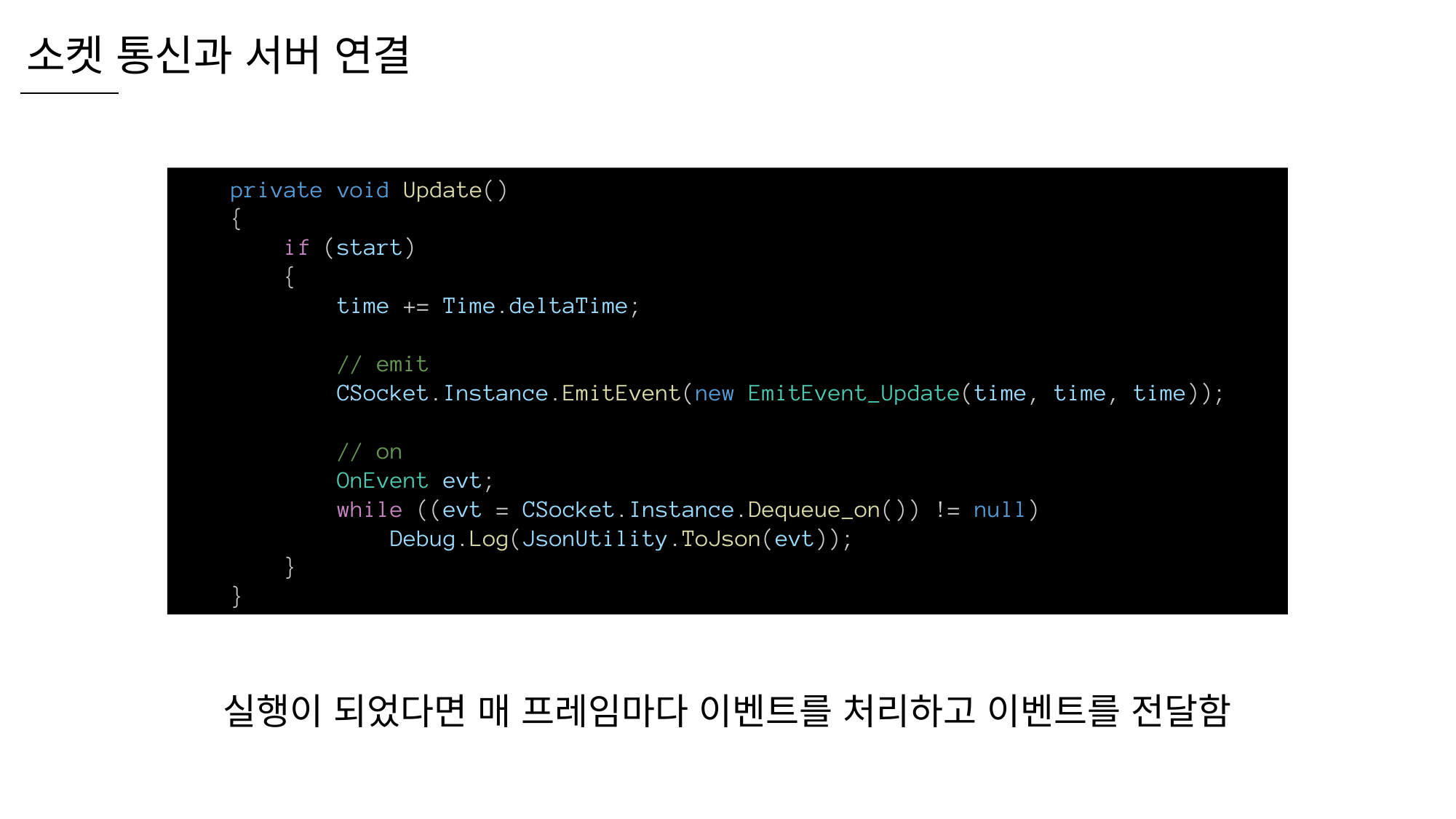

소켓 통신과 서버 연결
    private void Update()
    {
        if (start)
        {
            time += Time.deltaTime;
            // emit
            CSocket.Instance.EmitEvent(new EmitEvent_Update(time, time, time));
            // on
            OnEvent evt;
            while ((evt = CSocket.Instance.Dequeue_on()) != null)
                Debug.Log(JsonUtility.ToJson(evt));
        }
    }
실행이 되었다면 매 프레임마다 이벤트를 처리하고 이벤트를 전달함